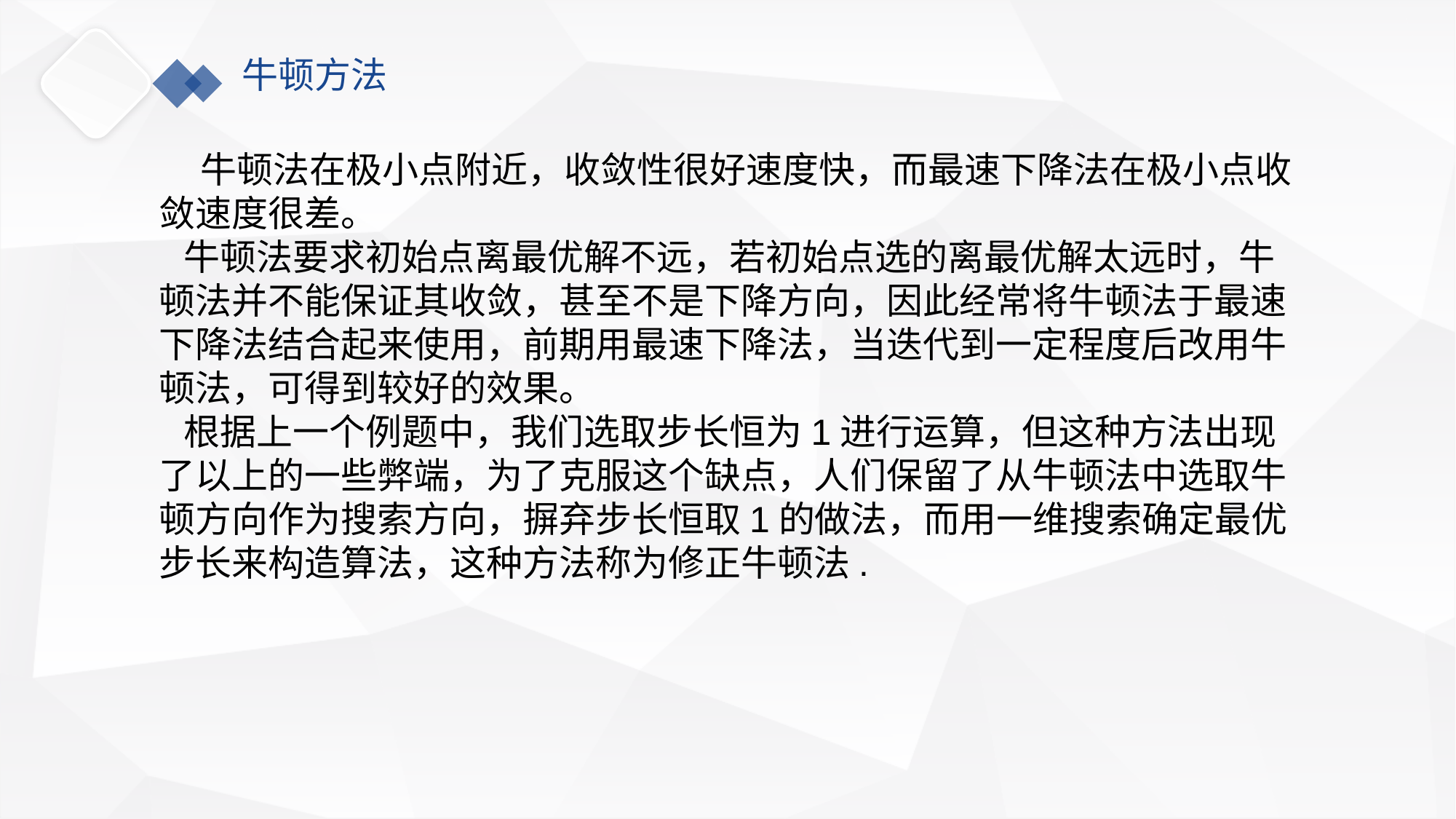

牛顿方法

    牛顿法在极小点附近，收敛性很好速度快，而最速下降法在极小点收敛速度很差。
  牛顿法要求初始点离最优解不远，若初始点选的离最优解太远时，牛顿法并不能保证其收敛，甚至不是下降方向，因此经常将牛顿法于最速下降法结合起来使用，前期用最速下降法，当迭代到一定程度后改用牛顿法，可得到较好的效果。
  根据上一个例题中，我们选取步长恒为1进行运算，但这种方法出现了以上的一些弊端，为了克服这个缺点，人们保留了从牛顿法中选取牛顿方向作为搜索方向，摒弃步长恒取1的做法，而用一维搜索确定最优步长来构造算法，这种方法称为修正牛顿法.